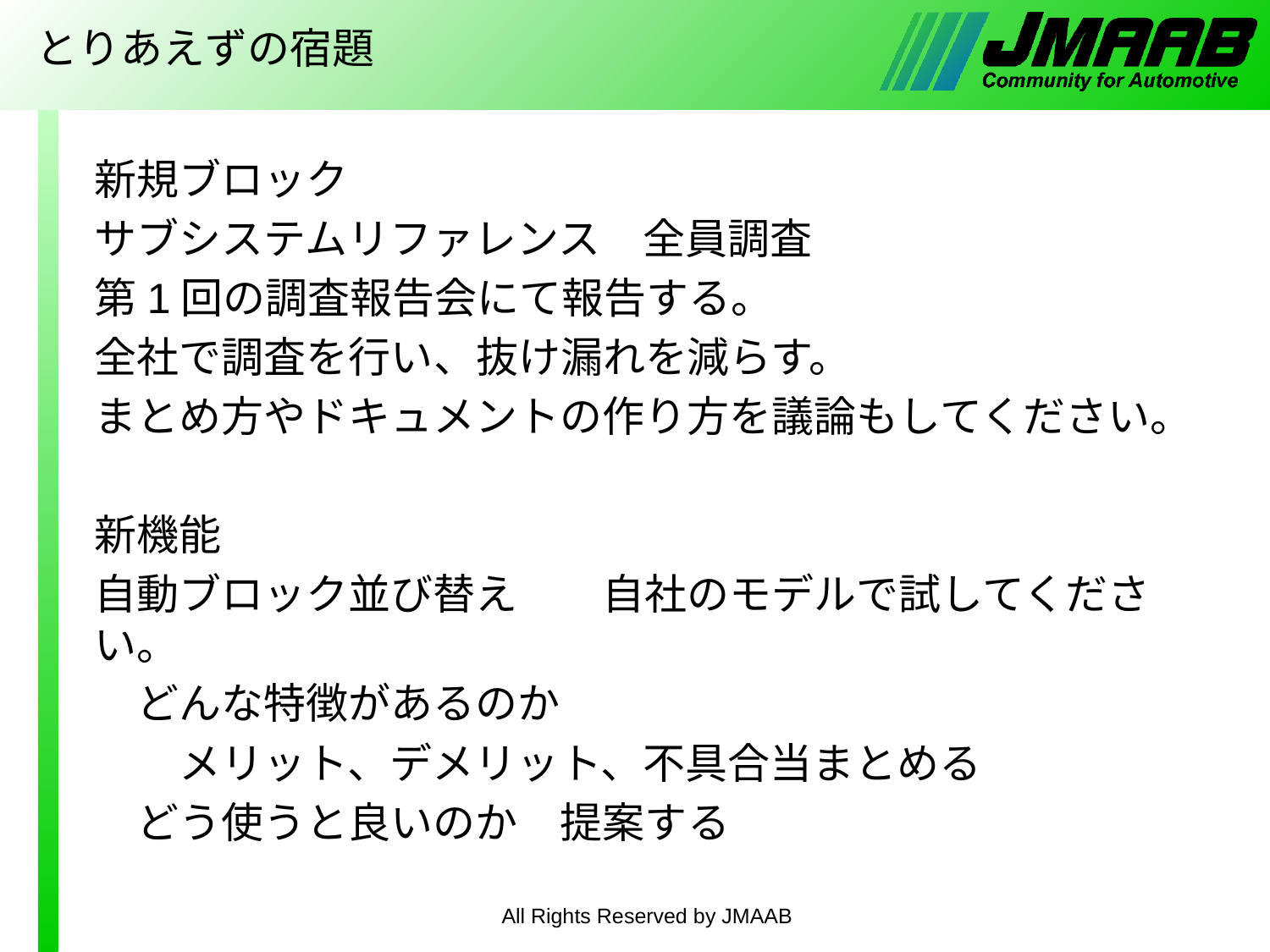

# とりあえずの宿題
新規ブロック
サブシステムリファレンス　全員調査
第1回の調査報告会にて報告する。
全社で調査を行い、抜け漏れを減らす。
まとめ方やドキュメントの作り方を議論もしてください。

新機能
自動ブロック並び替え　　自社のモデルで試してください。
　どんな特徴があるのか
　　メリット、デメリット、不具合当まとめる
　どう使うと良いのか　提案する